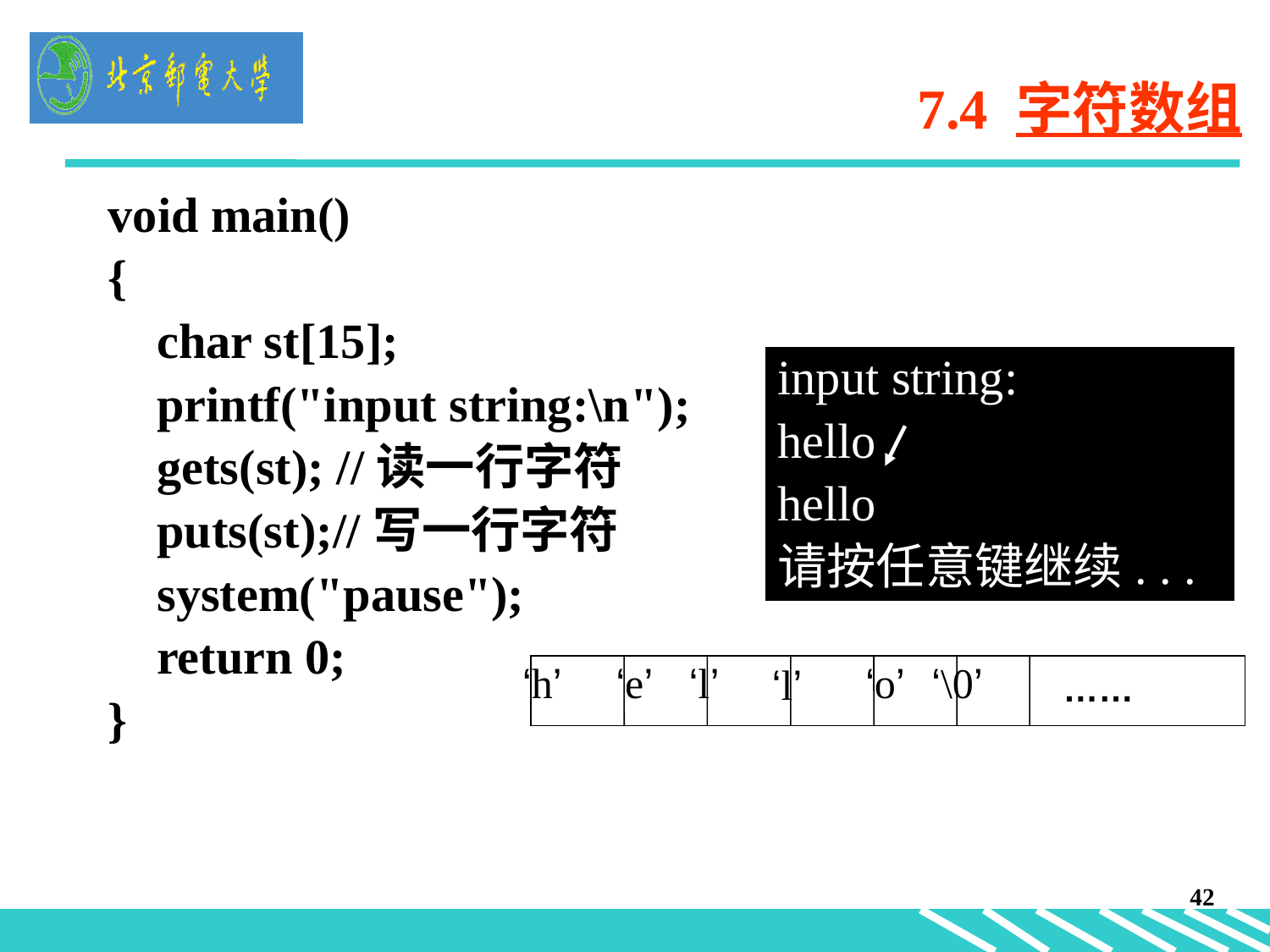

# 7.4 字符数组
void main()
{
    char st[15];
    printf("input string:\n");
    gets(st); //读一行字符
    puts(st);//写一行字符
    system("pause");
    return 0;
}

input string:
hello
hello
请按任意键继续. . .

‘h’

‘e’

‘l’

‘o’

‘\0’

‘l’
……
42